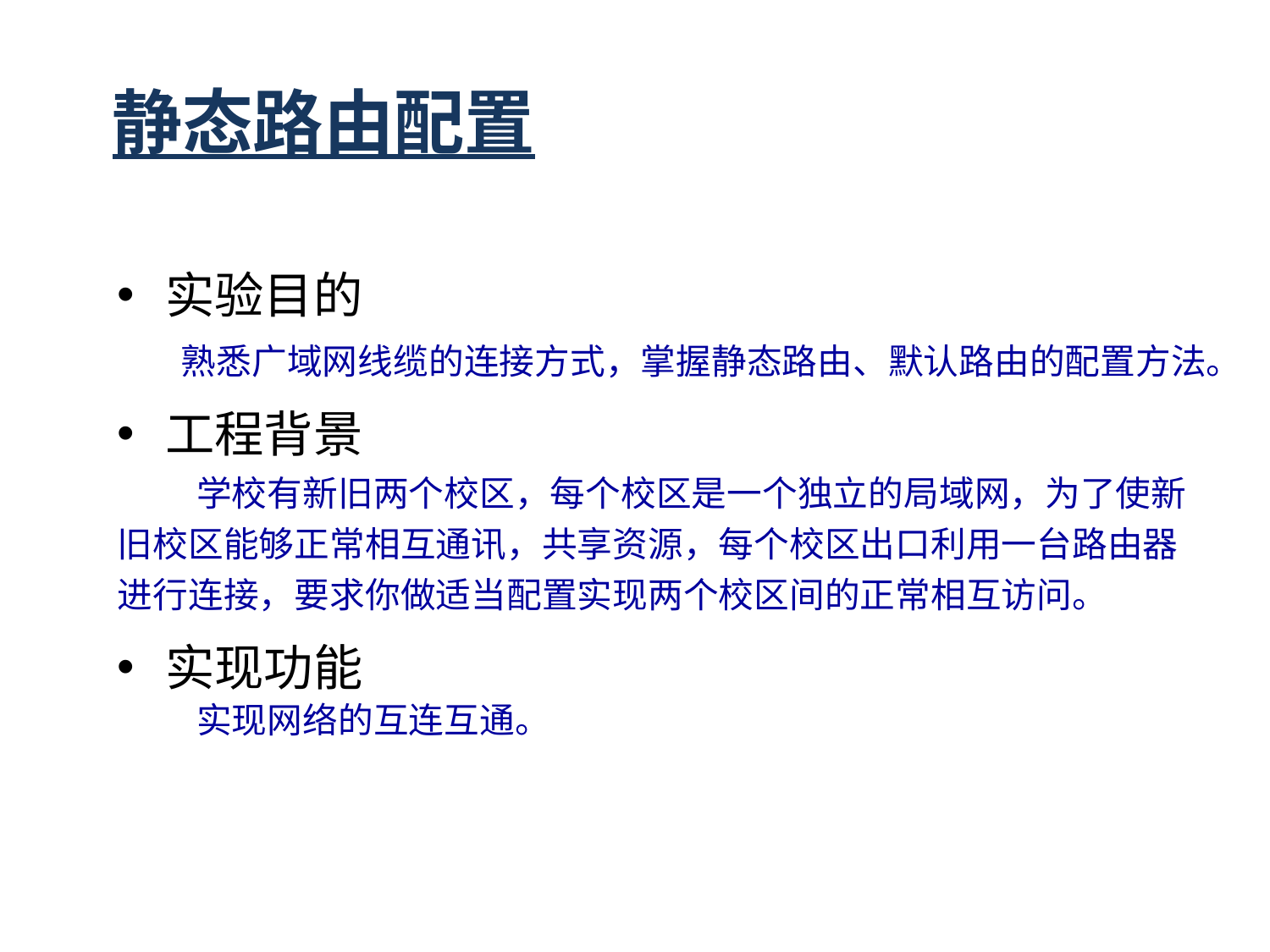

# 静态路由配置
实验目的
熟悉广域网线缆的连接方式，掌握静态路由、默认路由的配置方法。
工程背景
         学校有新旧两个校区，每个校区是一个独立的局域网，为了使新
旧校区能够正常相互通讯，共享资源，每个校区出口利用一台路由器
进行连接，要求你做适当配置实现两个校区间的正常相互访问。
实现功能
         实现网络的互连互通。